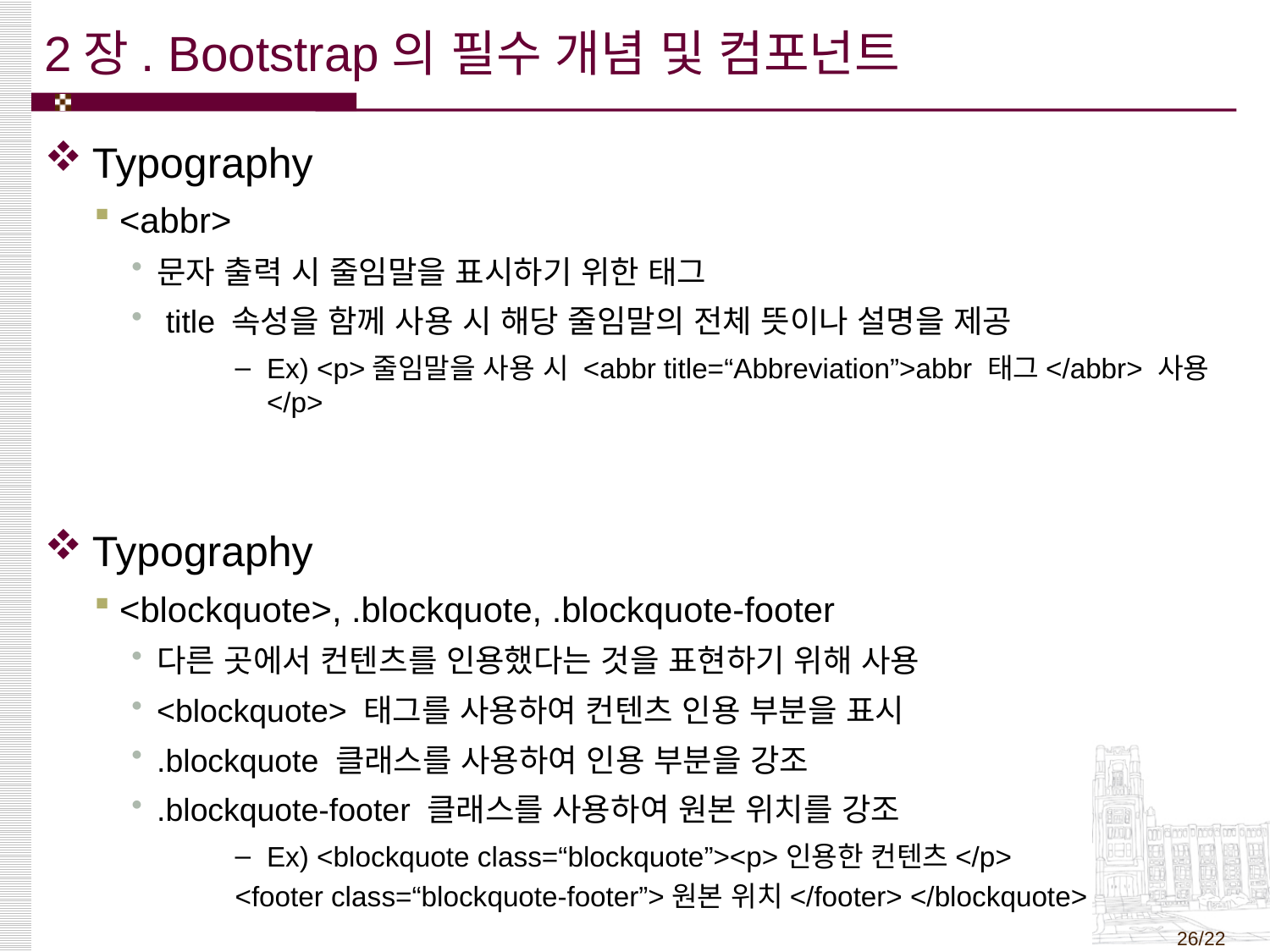

# 2장. Bootstrap의 필수 개념 및 컴포넌트
Typography
<abbr>
문자 출력 시 줄임말을 표시하기 위한 태그
 title 속성을 함께 사용 시 해당 줄임말의 전체 뜻이나 설명을 제공
Ex) <p>줄임말을 사용 시 <abbr title=“Abbreviation”>abbr 태그</abbr> 사용</p>
Typography
<blockquote>, .blockquote, .blockquote-footer
다른 곳에서 컨텐츠를 인용했다는 것을 표현하기 위해 사용
<blockquote> 태그를 사용하여 컨텐츠 인용 부분을 표시
.blockquote 클래스를 사용하여 인용 부분을 강조
.blockquote-footer 클래스를 사용하여 원본 위치를 강조
Ex) <blockquote class=“blockquote”><p>인용한 컨텐츠</p>
<footer class=“blockquote-footer”>원본 위치</footer> </blockquote>